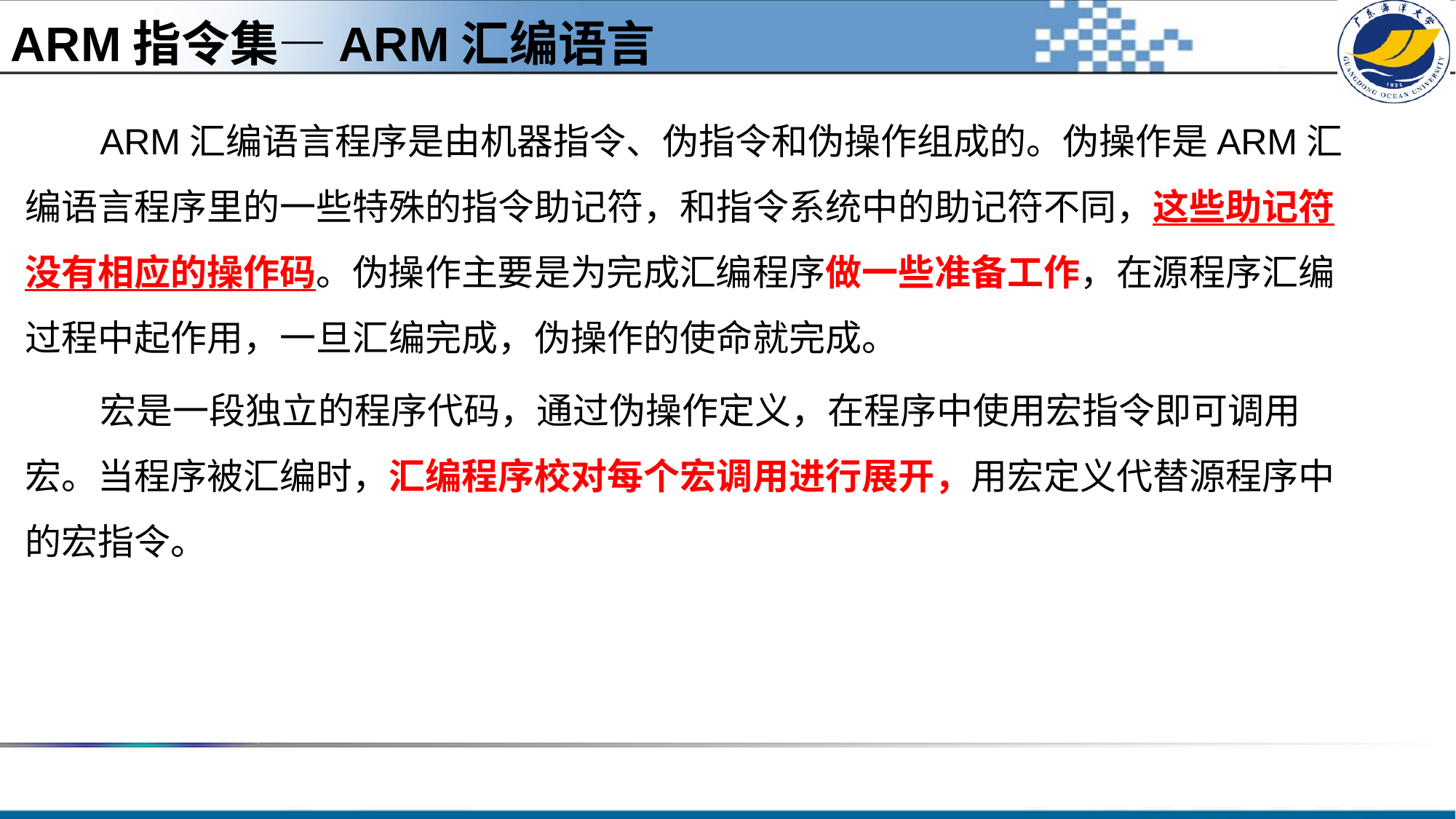

ARM指令集—ARM汇编语言
ARM汇编语言程序是由机器指令、伪指令和伪操作组成的。伪操作是ARM汇编语言程序里的一些特殊的指令助记符，和指令系统中的助记符不同，这些助记符没有相应的操作码。伪操作主要是为完成汇编程序做一些准备工作，在源程序汇编过程中起作用，一旦汇编完成，伪操作的使命就完成。
宏是一段独立的程序代码，通过伪操作定义，在程序中使用宏指令即可调用宏。当程序被汇编时，汇编程序校对每个宏调用进行展开，用宏定义代替源程序中的宏指令。
171